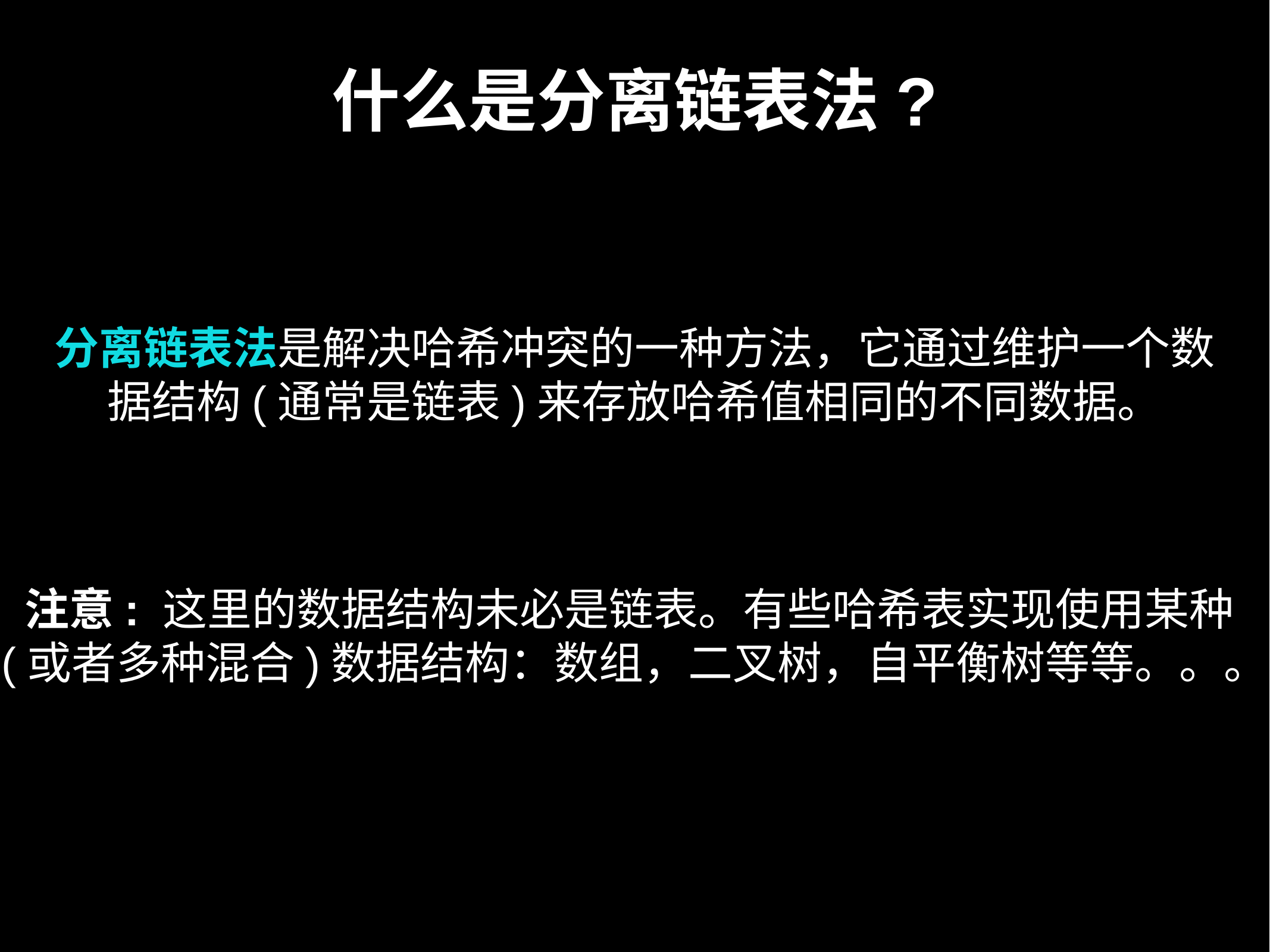

# 什么是分离链表法?
分离链表法是解决哈希冲突的一种方法，它通过维护一个数据结构(通常是链表)来存放哈希值相同的不同数据。
注意: 这里的数据结构未必是链表。有些哈希表实现使用某种(或者多种混合)数据结构：数组，二叉树，自平衡树等等。。。